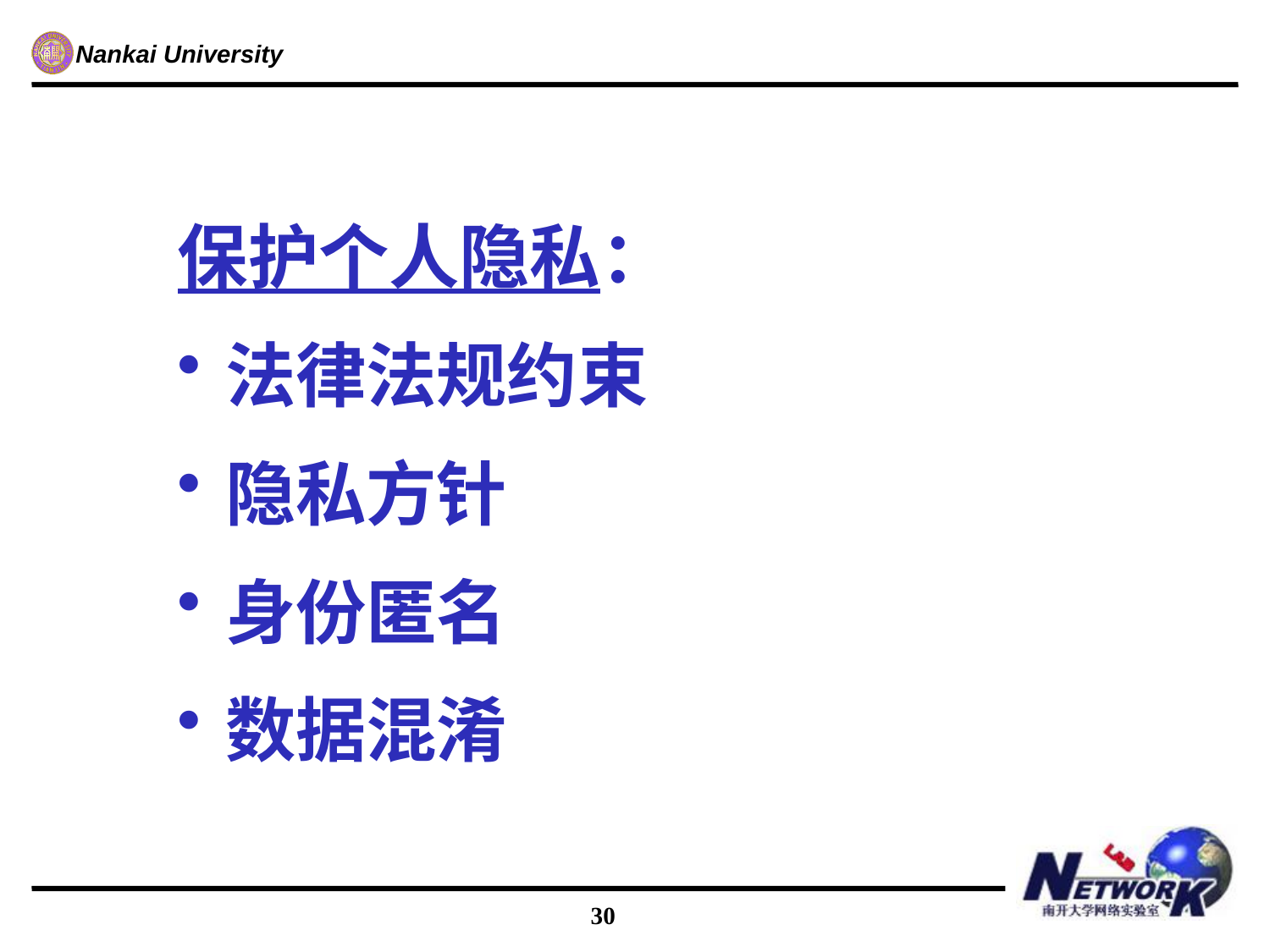

#
保护个人隐私：

法律法规约束

隐私方针

身份匿名

数据混淆
30